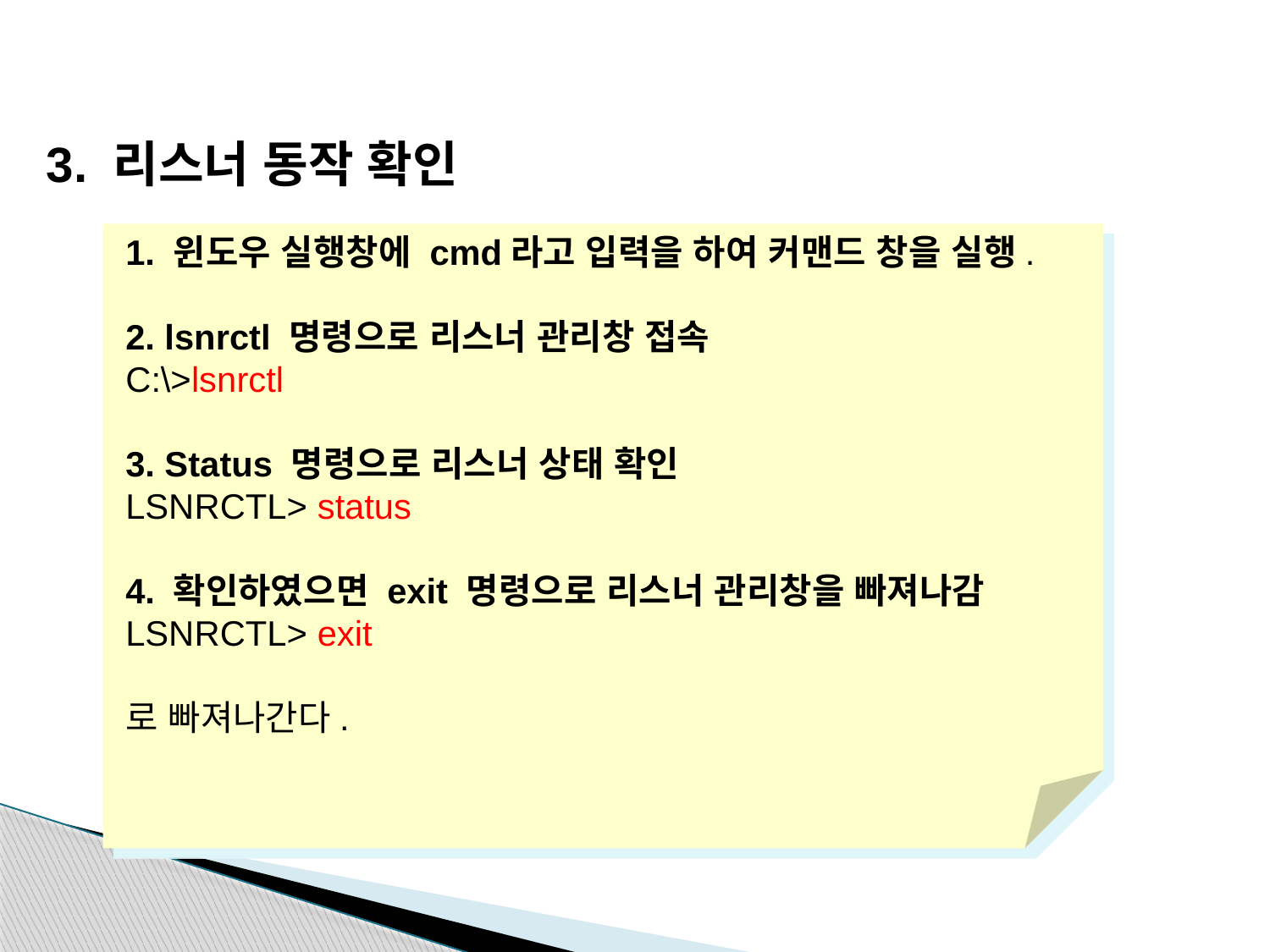

3. 리스너 동작 확인
1. 윈도우 실행창에 cmd라고 입력을 하여 커맨드 창을 실행.

2. lsnrctl 명령으로 리스너 관리창 접속
C:\>lsnrctl

3. Status 명령으로 리스너 상태 확인
LSNRCTL> status

4. 확인하였으면 exit 명령으로 리스너 관리창을 빠져나감
LSNRCTL> exit

로 빠져나간다.